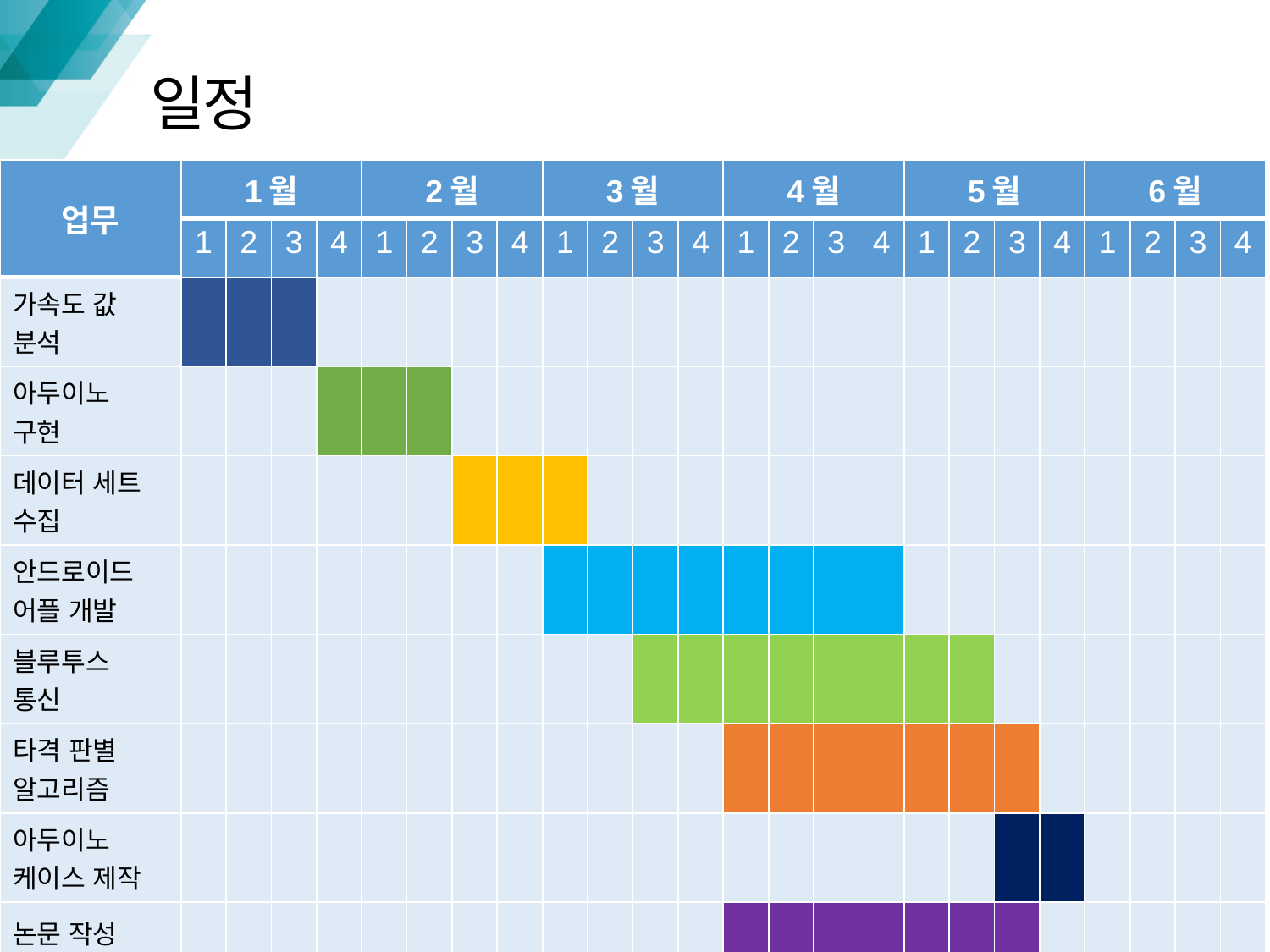

# 일정
| 업무 | 1월 |  |  |  | 2월 |  |  |  | 3월 |  |  |  | 4월 |  |  |  | 5월 |  |  |  | 6월 |  |  |  |
| --- | --- | --- | --- | --- | --- | --- | --- | --- | --- | --- | --- | --- | --- | --- | --- | --- | --- | --- | --- | --- | --- | --- | --- | --- |
|  | 1 | 2 | 3 | 4 | 1 | 2 | 3 | 4 | 1 | 2 | 3 | 4 | 1 | 2 | 3 | 4 | 1 | 2 | 3 | 4 | 1 | 2 | 3 | 4 |
| 가속도 값 분석 |  |  |  |  |  |  |  |  |  |  |  |  |  |  |  |  |  |  |  |  |  |  |  |  |
| 아두이노 구현 |  |  |  |  |  |  |  |  |  |  |  |  |  |  |  |  |  |  |  |  |  |  |  |  |
| 데이터 세트 수집 |  |  |  |  |  |  |  |  |  |  |  |  |  |  |  |  |  |  |  |  |  |  |  |  |
| 안드로이드 어플 개발 |  |  |  |  |  |  |  |  |  |  |  |  |  |  |  |  |  |  |  |  |  |  |  |  |
| 블루투스 통신 |  |  |  |  |  |  |  |  |  |  |  |  |  |  |  |  |  |  |  |  |  |  |  |  |
| 타격 판별 알고리즘 |  |  |  |  |  |  |  |  |  |  |  |  |  |  |  |  |  |  |  |  |  |  |  |  |
| 아두이노 케이스 제작 |  |  |  |  |  |  |  |  |  |  |  |  |  |  |  |  |  |  |  |  |  |  |  |  |
| 논문 작성 |  |  |  |  |  |  |  |  |  |  |  |  |  |  |  |  |  |  |  |  |  |  |  |  |
| 최종 보고서 작성 |  |  |  |  |  |  |  |  |  |  |  |  |  |  |  |  |  |  |  |  |  |  |  |  |